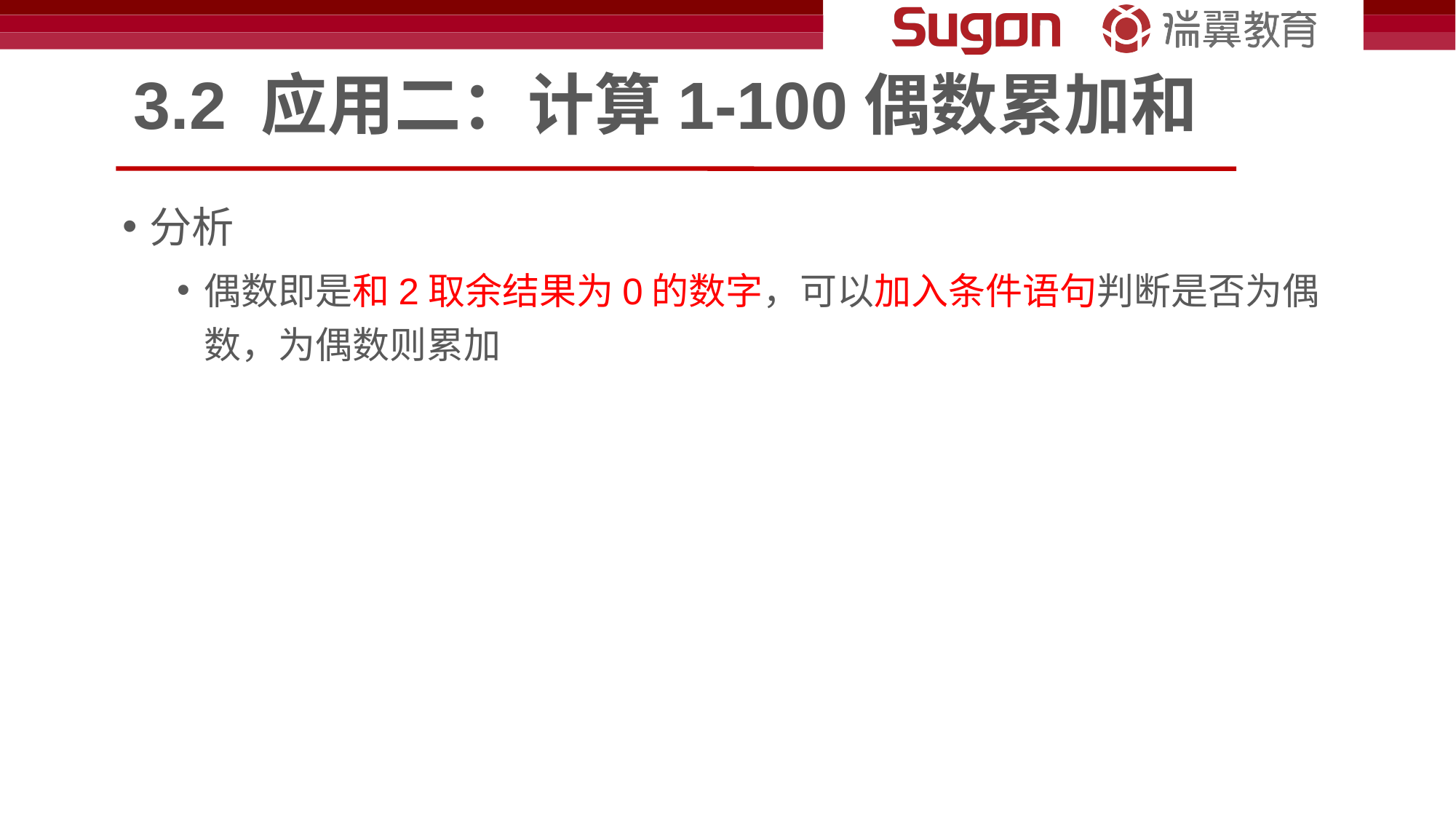

# 3.2 应用二：计算1-100偶数累加和
分析
偶数即是和2取余结果为0的数字，可以加入条件语句判断是否为偶数，为偶数则累加